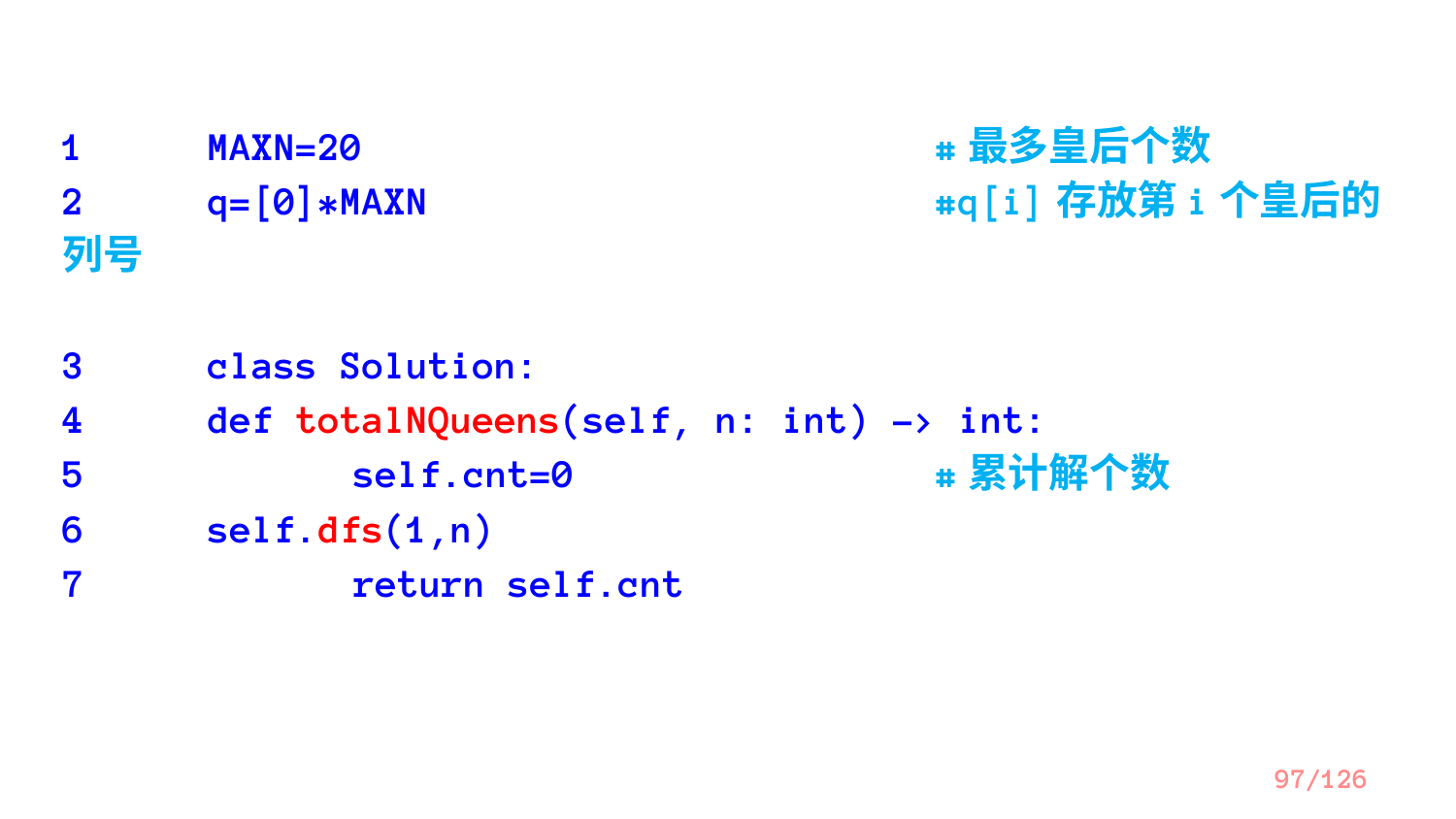

1	MAXN=20                    	#最多皇后个数
2	q=[0]*MAXN                  	#q[i]存放第i个皇后的列号

3	class Solution:
4    	def totalNQueens(self, n: int) -> int:
5    		self.cnt=0            	#累计解个数
6     	self.dfs(1,n)
7      	return self.cnt
97/126